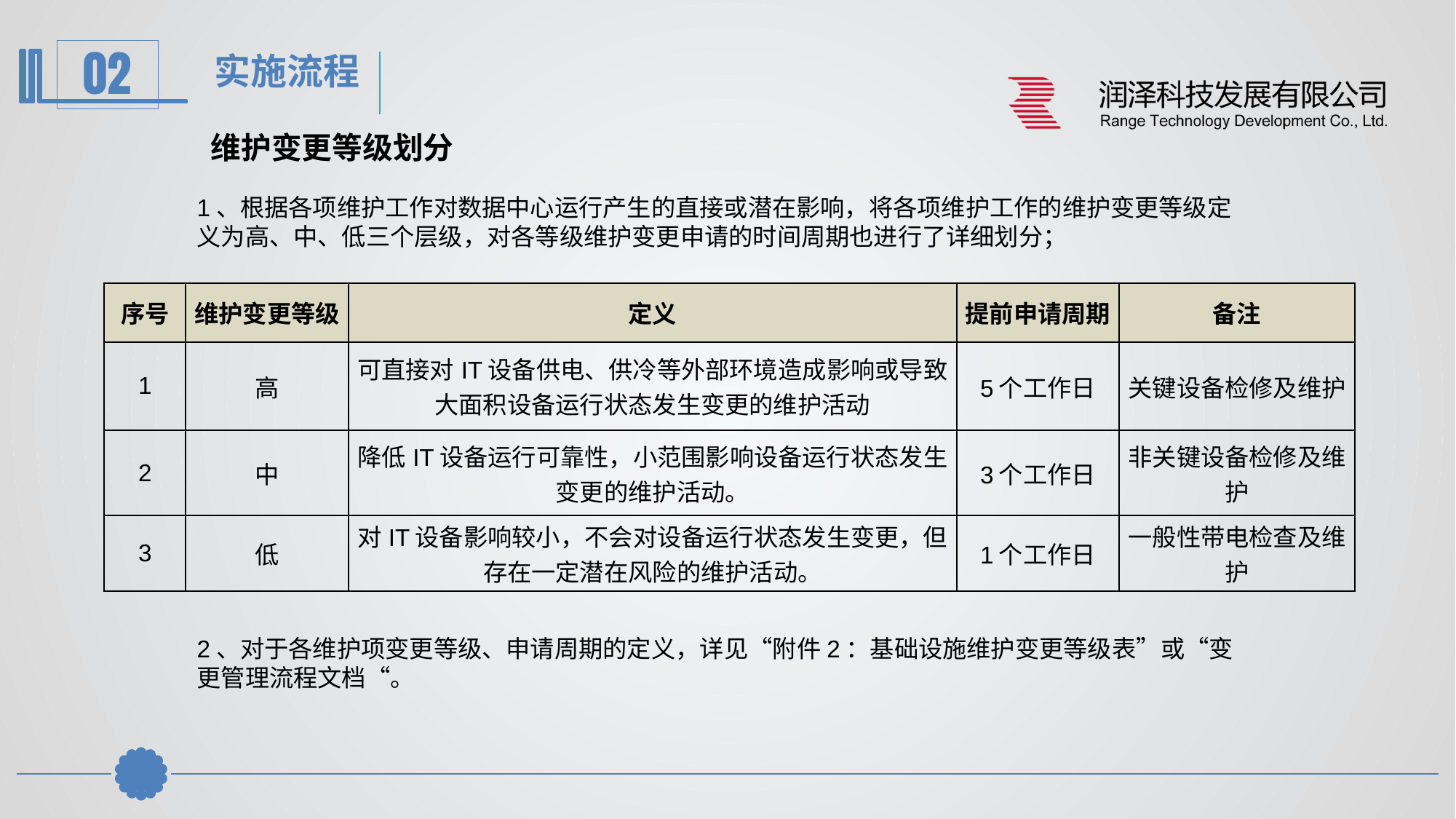

实施流程
维护变更等级划分
1、根据各项维护工作对数据中心运行产生的直接或潜在影响，将各项维护工作的维护变更等级定义为高、中、低三个层级，对各等级维护变更申请的时间周期也进行了详细划分；
| 序号 | 维护变更等级 | 定义 | 提前申请周期 | 备注 |
| --- | --- | --- | --- | --- |
| 1 | 高 | 可直接对IT设备供电、供冷等外部环境造成影响或导致大面积设备运行状态发生变更的维护活动 | 5个工作日 | 关键设备检修及维护 |
| 2 | 中 | 降低IT设备运行可靠性，小范围影响设备运行状态发生变更的维护活动。 | 3个工作日 | 非关键设备检修及维护 |
| 3 | 低 | 对IT设备影响较小，不会对设备运行状态发生变更，但存在一定潜在风险的维护活动。 | 1个工作日 | 一般性带电检查及维护 |
2、对于各维护项变更等级、申请周期的定义，详见“附件2：基础设施维护变更等级表”或“变更管理流程文档“。
9